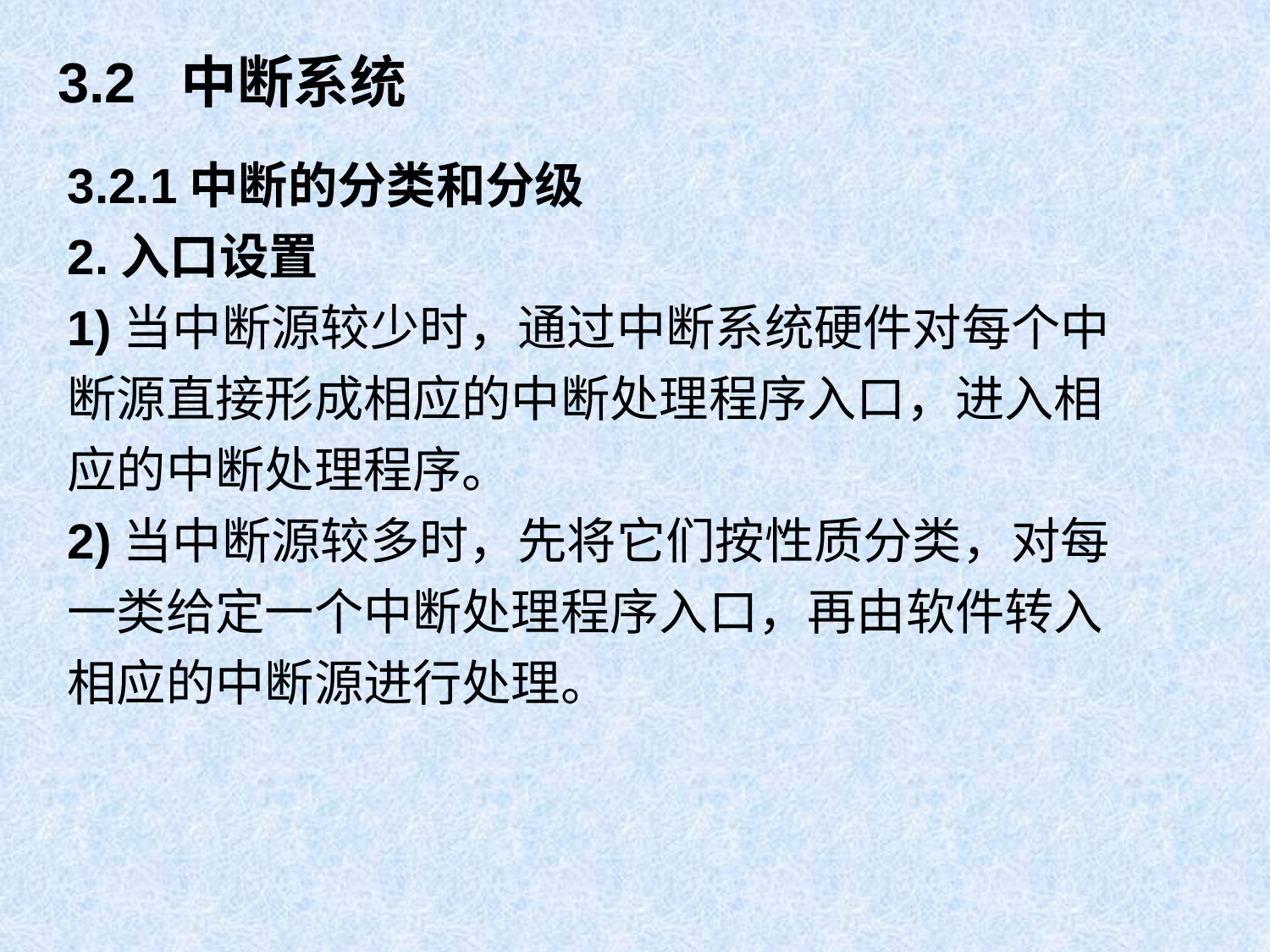

# 3.2  中断系统
3.2.1中断的分类和分级
2.入口设置
1)当中断源较少时，通过中断系统硬件对每个中断源直接形成相应的中断处理程序入口，进入相应的中断处理程序。
2)当中断源较多时，先将它们按性质分类，对每一类给定一个中断处理程序入口，再由软件转入相应的中断源进行处理。